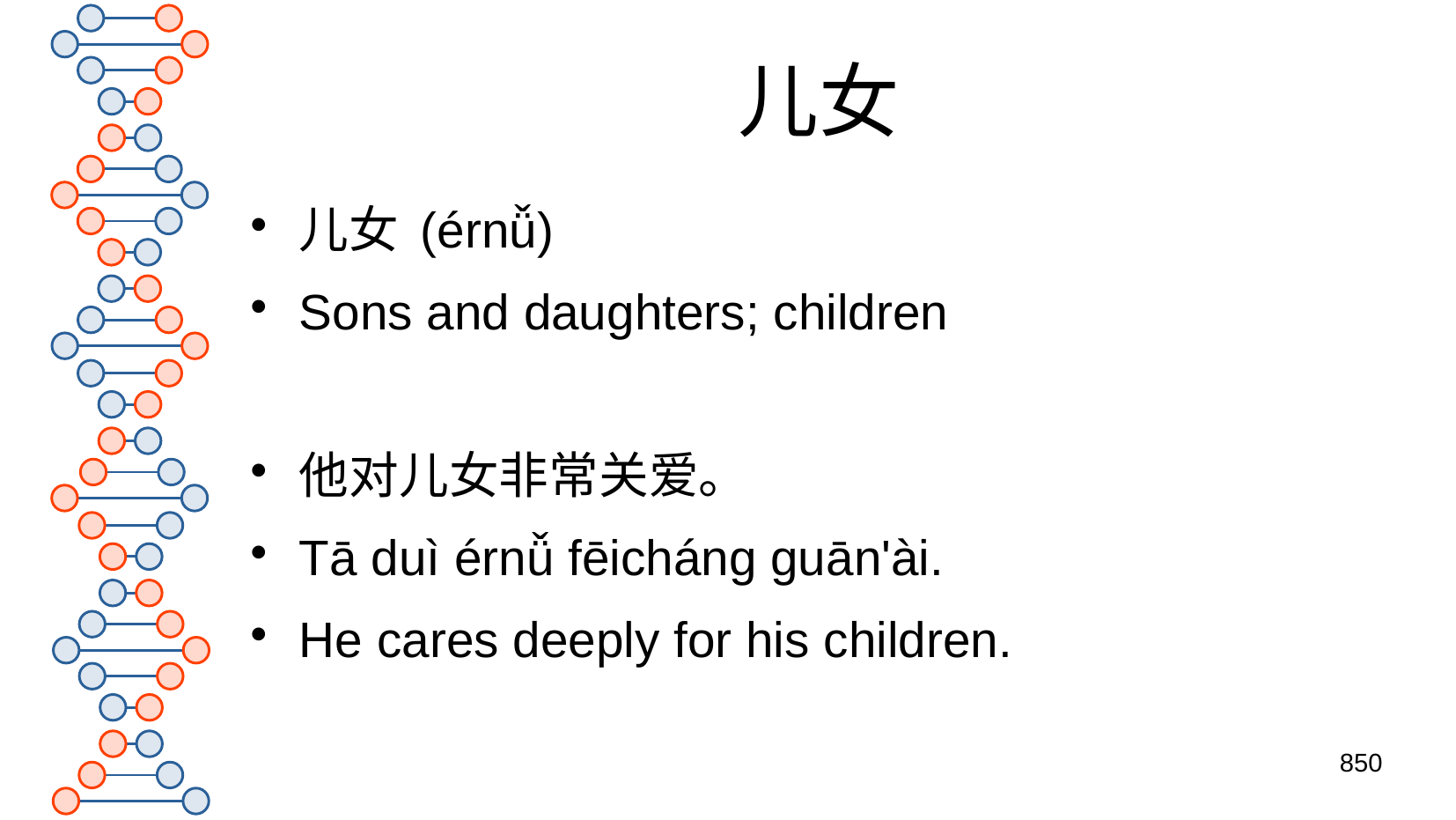

# 儿女
儿女 (érnǚ)
Sons and daughters; children

他对儿女非常关爱。
Tā duì érnǚ fēicháng guān'ài.
He cares deeply for his children.

850